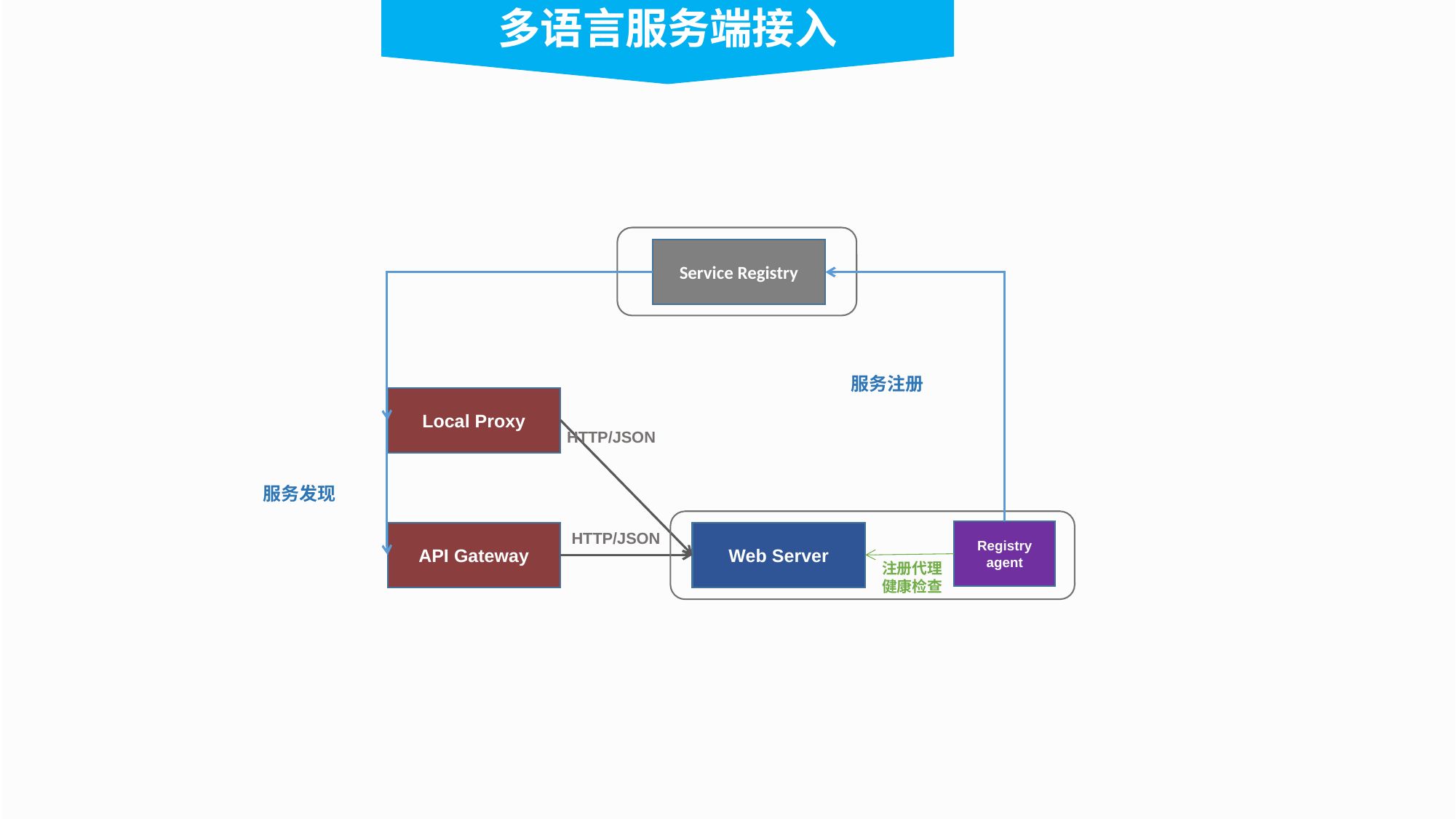

多语言服务端接入

Service Registry
服务注册
Local Proxy
HTTP/JSON
服务发现

Registry agent
API Gateway
HTTP/JSON
Web Server
注册代理
健康检查